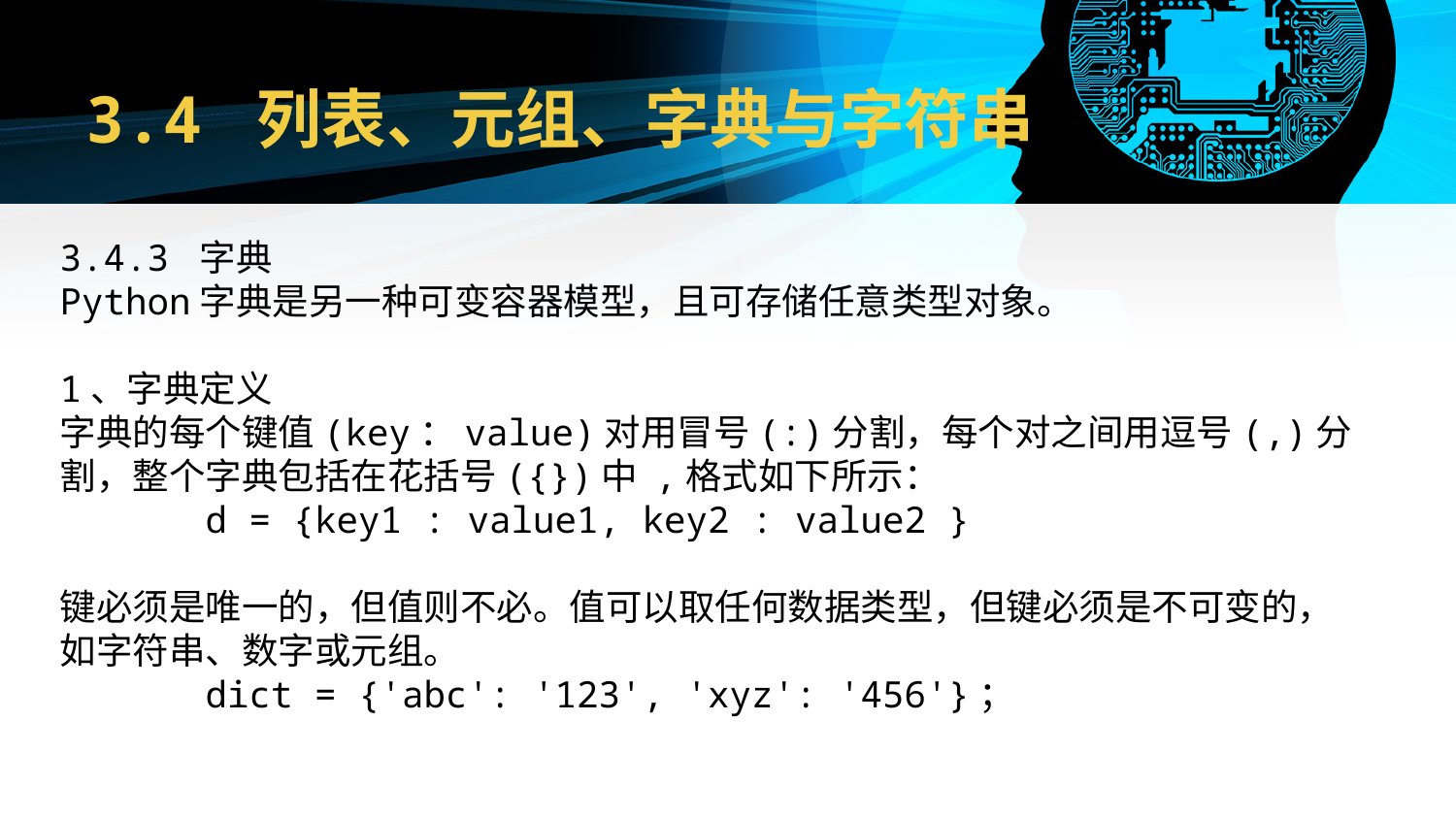

# 3.4 列表、元组、字典与字符串
3.4.3 字典
Python字典是另一种可变容器模型，且可存储任意类型对象。

1、字典定义
字典的每个键值(key：value)对用冒号(:)分割，每个对之间用逗号(,)分割，整个字典包括在花括号({})中 ,格式如下所示：
	d = {key1 : value1, key2 : value2 }

键必须是唯一的，但值则不必。值可以取任何数据类型，但键必须是不可变的，如字符串、数字或元组。
	dict = {'abc': '123', 'xyz': '456'}；